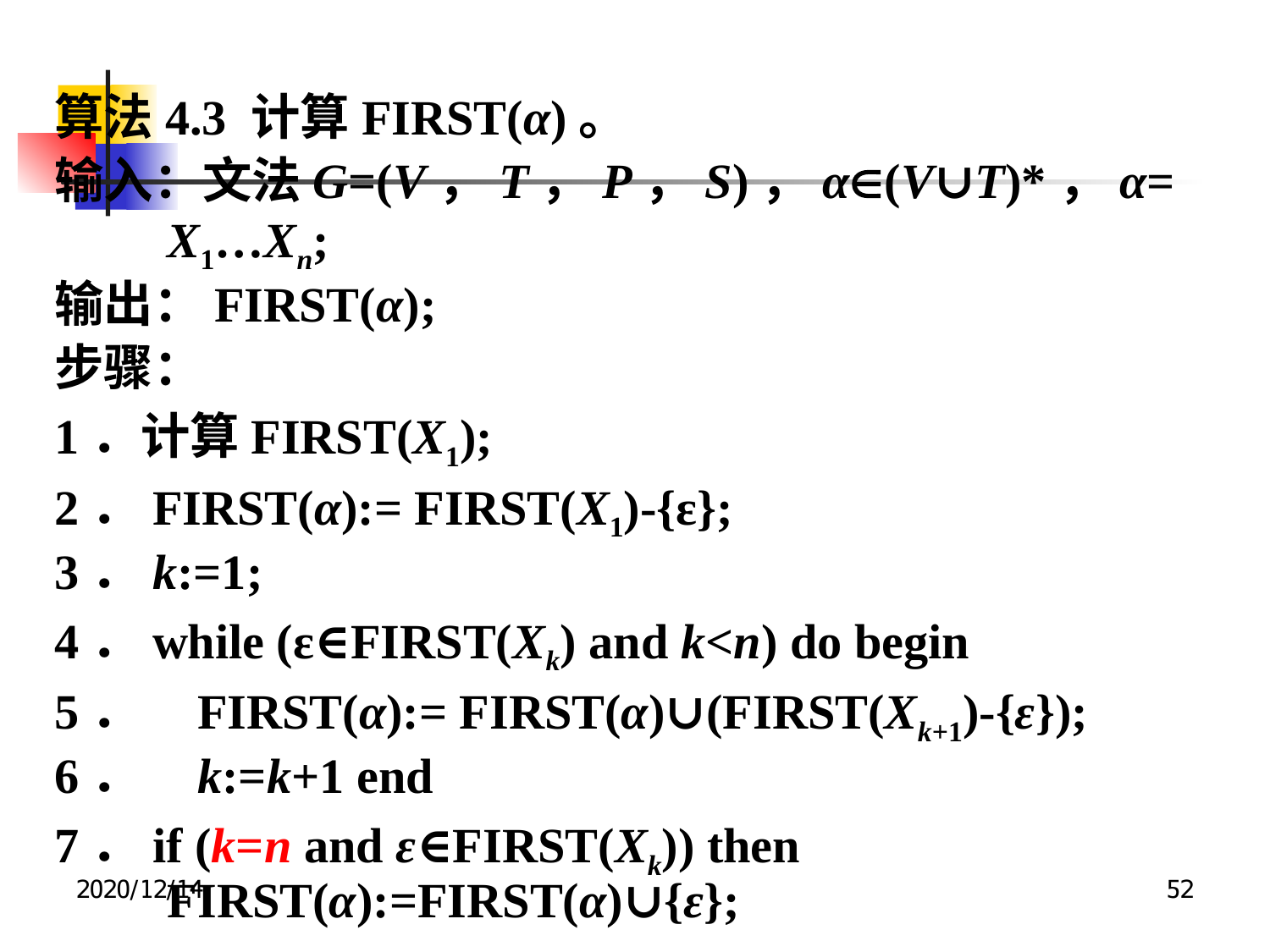

算法4.3 计算FIRST(α)。
输入：文法G=(V，T，P，S)，α∈(V∪T)*，α= X1…Xn;
输出：FIRST(α);
步骤：
1．计算FIRST(X1);
2．FIRST(α):= FIRST(X1)-{ε};
3．k:=1;
4．while (ε∈FIRST(Xk) and k<n) do begin
5．    FIRST(α):= FIRST(α)∪(FIRST(Xk+1)-{ε});
6．    k:=k+1 end
7．if (k=n and ε∈FIRST(Xk)) then FIRST(α):=FIRST(α)∪{ε};
2020/12/14
52